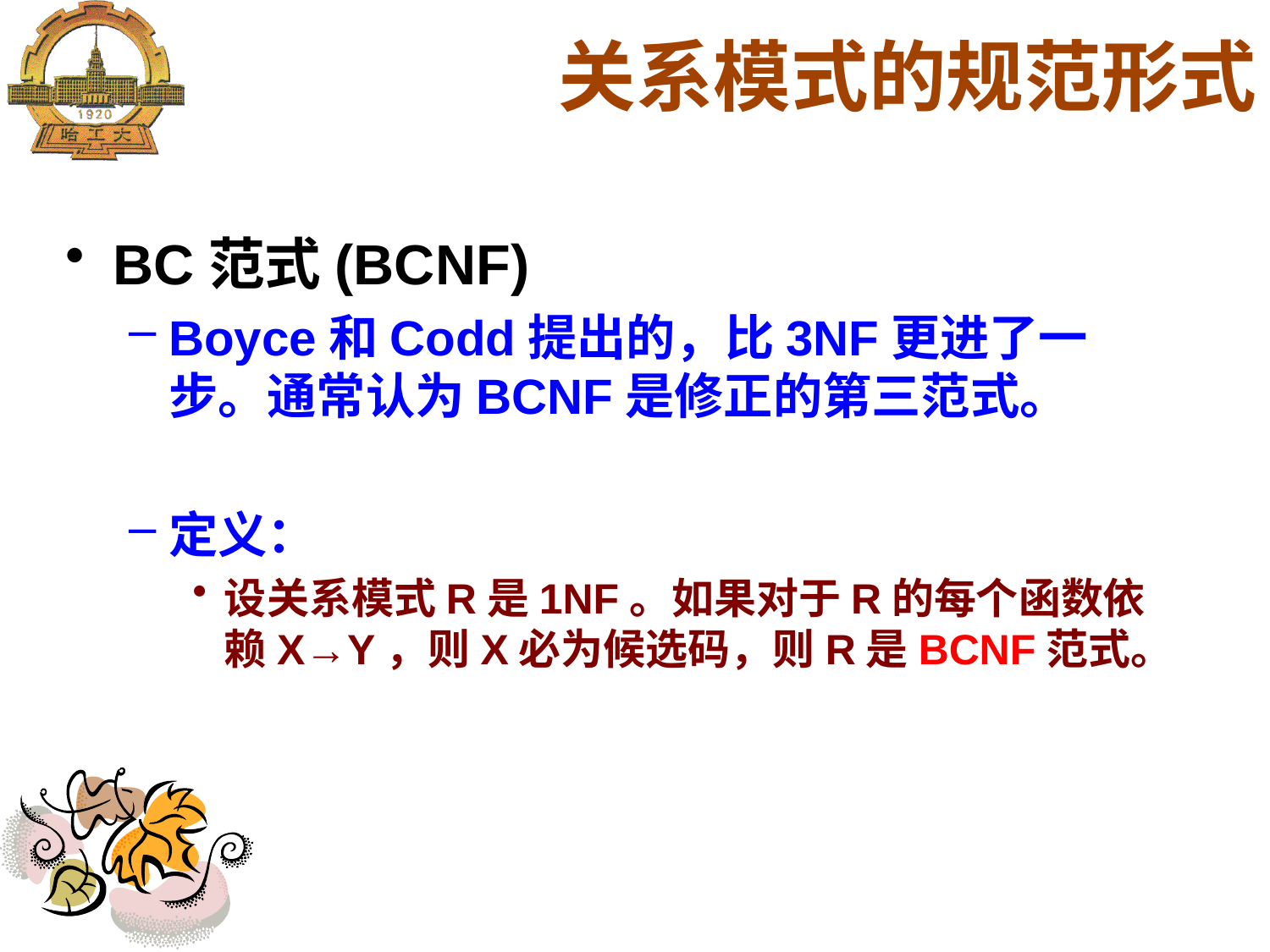

关系模式的规范形式
BC范式(BCNF)
Boyce和Codd提出的，比3NF更进了一步。通常认为BCNF是修正的第三范式。

定义：
设关系模式R是1NF。如果对于R的每个函数依赖X→Y，则X必为候选码，则R是BCNF范式。